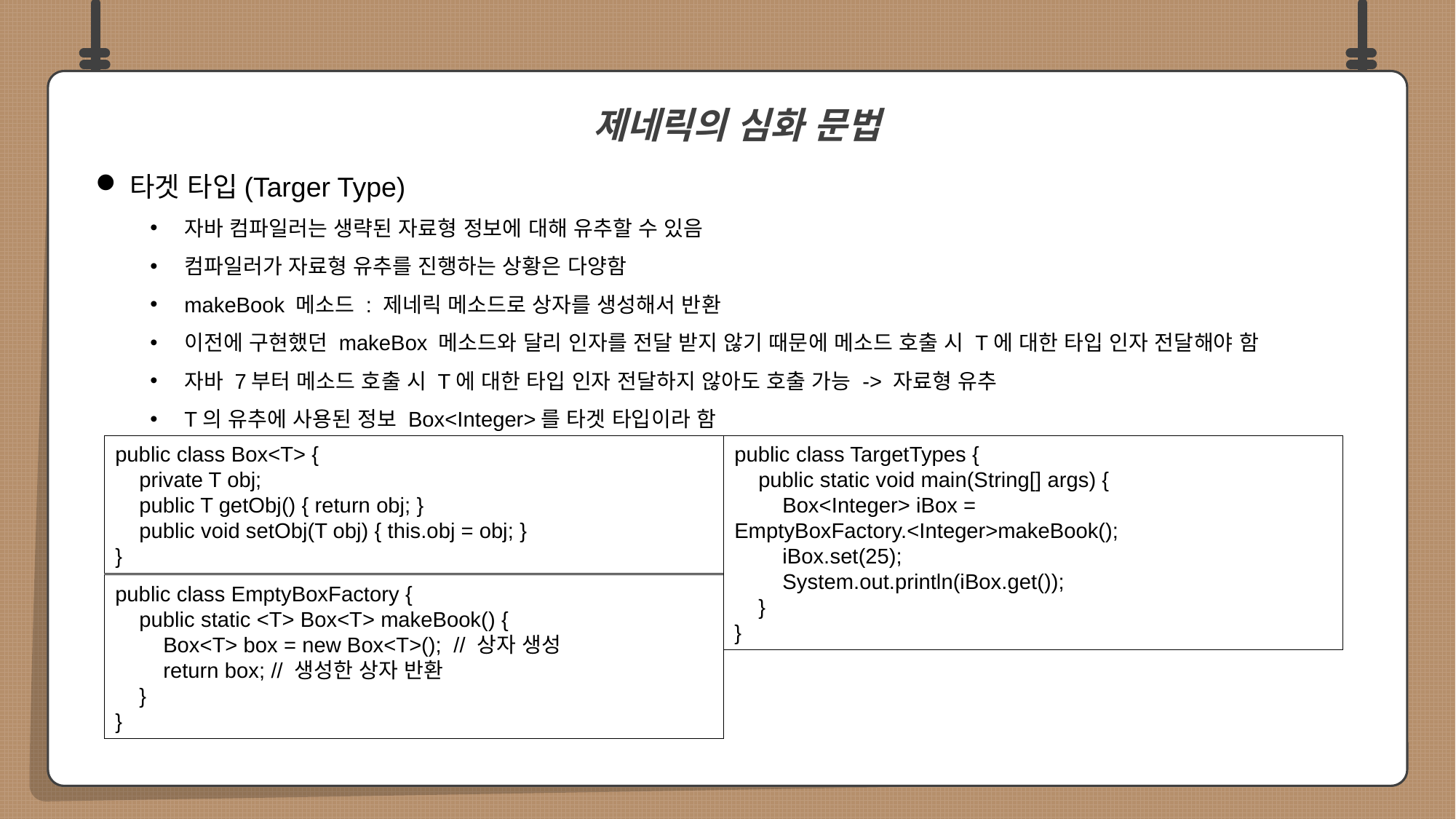

타겟 타입(Targer Type)
자바 컴파일러는 생략된 자료형 정보에 대해 유추할 수 있음
컴파일러가 자료형 유추를 진행하는 상황은 다양함
makeBook 메소드 : 제네릭 메소드로 상자를 생성해서 반환
이전에 구현했던 makeBox 메소드와 달리 인자를 전달 받지 않기 때문에 메소드 호출 시 T에 대한 타입 인자 전달해야 함
자바 7부터 메소드 호출 시 T에 대한 타입 인자 전달하지 않아도 호출 가능 -> 자료형 유추
T의 유추에 사용된 정보 Box<Integer>를 타겟 타입이라 함
 제네릭의 심화 문법

public class Box<T> {
    private T obj;
    public T getObj() { return obj; }
    public void setObj(T obj) { this.obj = obj; }
}
public class TargetTypes {
    public static void main(String[] args) {
        Box<Integer> iBox = EmptyBoxFactory.<Integer>makeBook();
        iBox.set(25);
        System.out.println(iBox.get());
    }
}
public class EmptyBoxFactory {
    public static <T> Box<T> makeBook() {
        Box<T> box = new Box<T>();  // 상자 생성
        return box; // 생성한 상자 반환
    }
}